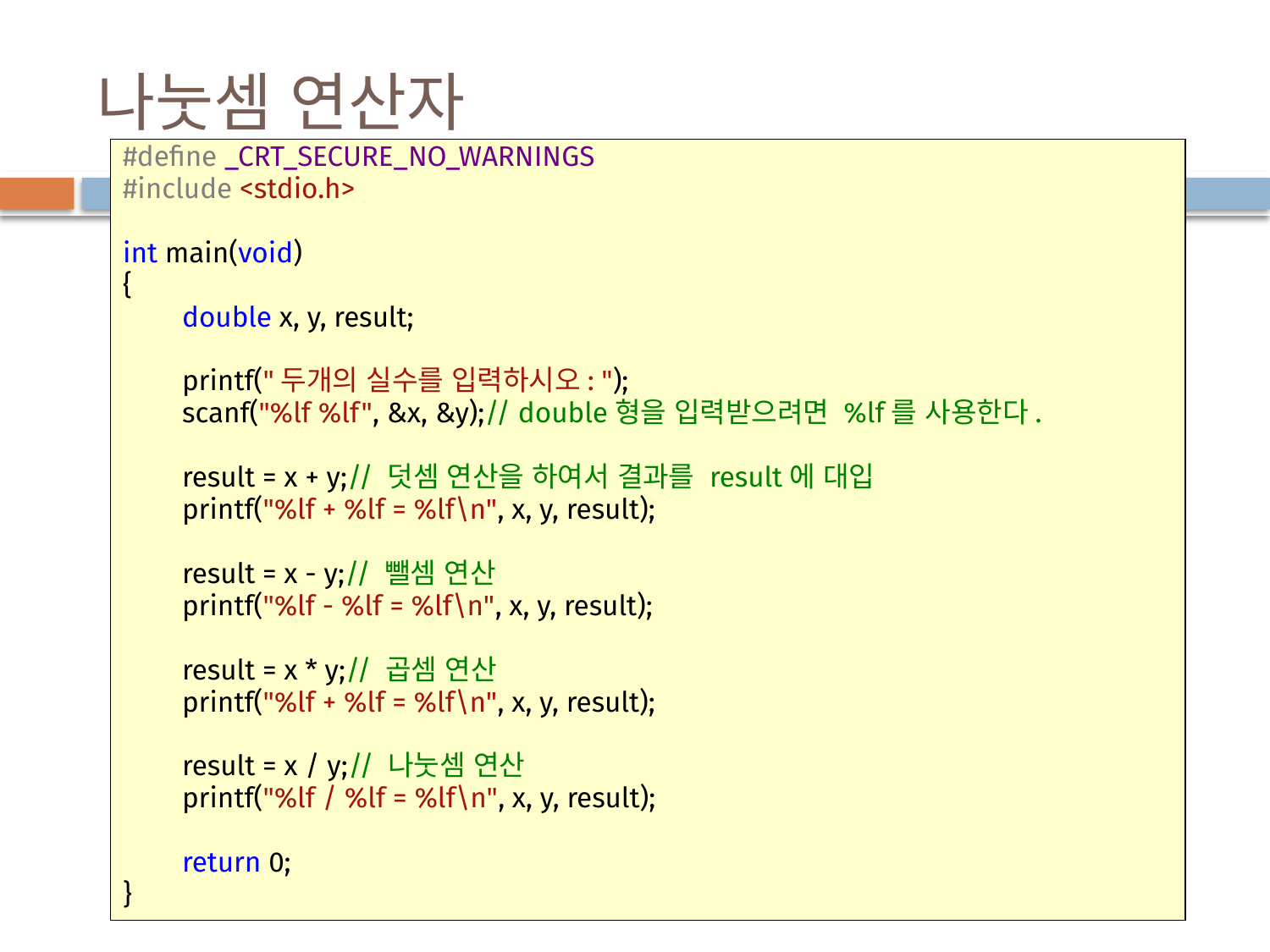

# 나눗셈 연산자
#define _CRT_SECURE_NO_WARNINGS
#include <stdio.h>

int main(void)
{
        double x, y, result;

        printf("두개의 실수를 입력하시오: ");
        scanf("%lf %lf", &x, &y);// double형을 입력받으려면 %lf를 사용한다.

        result = x + y;// 덧셈 연산을 하여서 결과를 result에 대입
        printf("%lf + %lf = %lf\n", x, y, result);

        result = x - y;// 뺄셈 연산
        printf("%lf - %lf = %lf\n", x, y, result);

        result = x * y;// 곱셈 연산
        printf("%lf + %lf = %lf\n", x, y, result);

        result = x / y;// 나눗셈 연산
        printf("%lf / %lf = %lf\n", x, y, result);

        return 0;
}